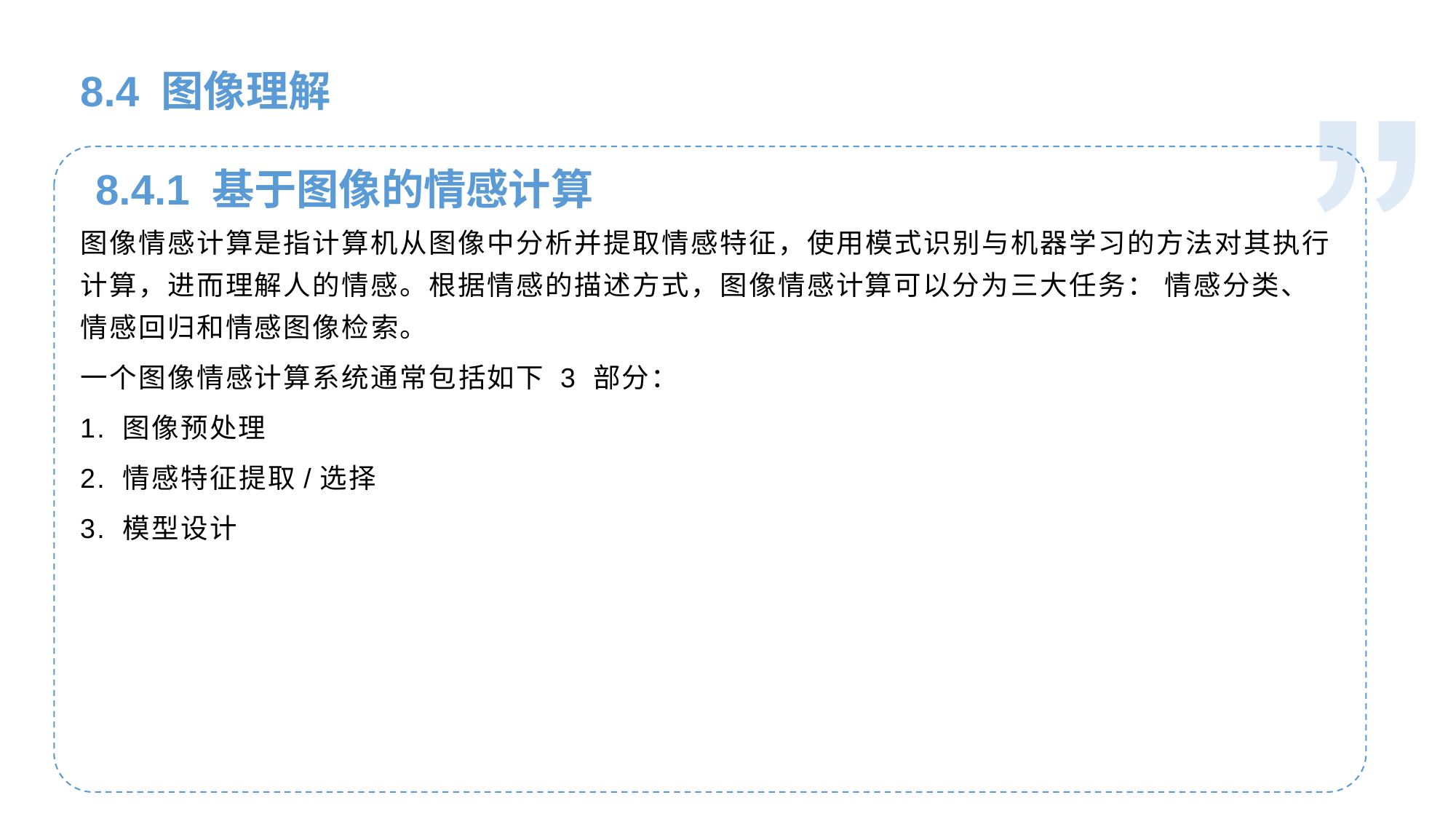

人工智能基础
8.4 图像理解

8.4.1 基于图像的情感计算
图像情感计算是指计算机从图像中分析并提取情感特征，使用模式识别与机器学习的方法对其执行计算，进而理解人的情感。根据情感的描述方式，图像情感计算可以分为三大任务： 情感分类、情感回归和情感图像检索。
一个图像情感计算系统通常包括如下 3 部分：
1. 图像预处理
2. 情感特征提取/选择
3. 模型设计